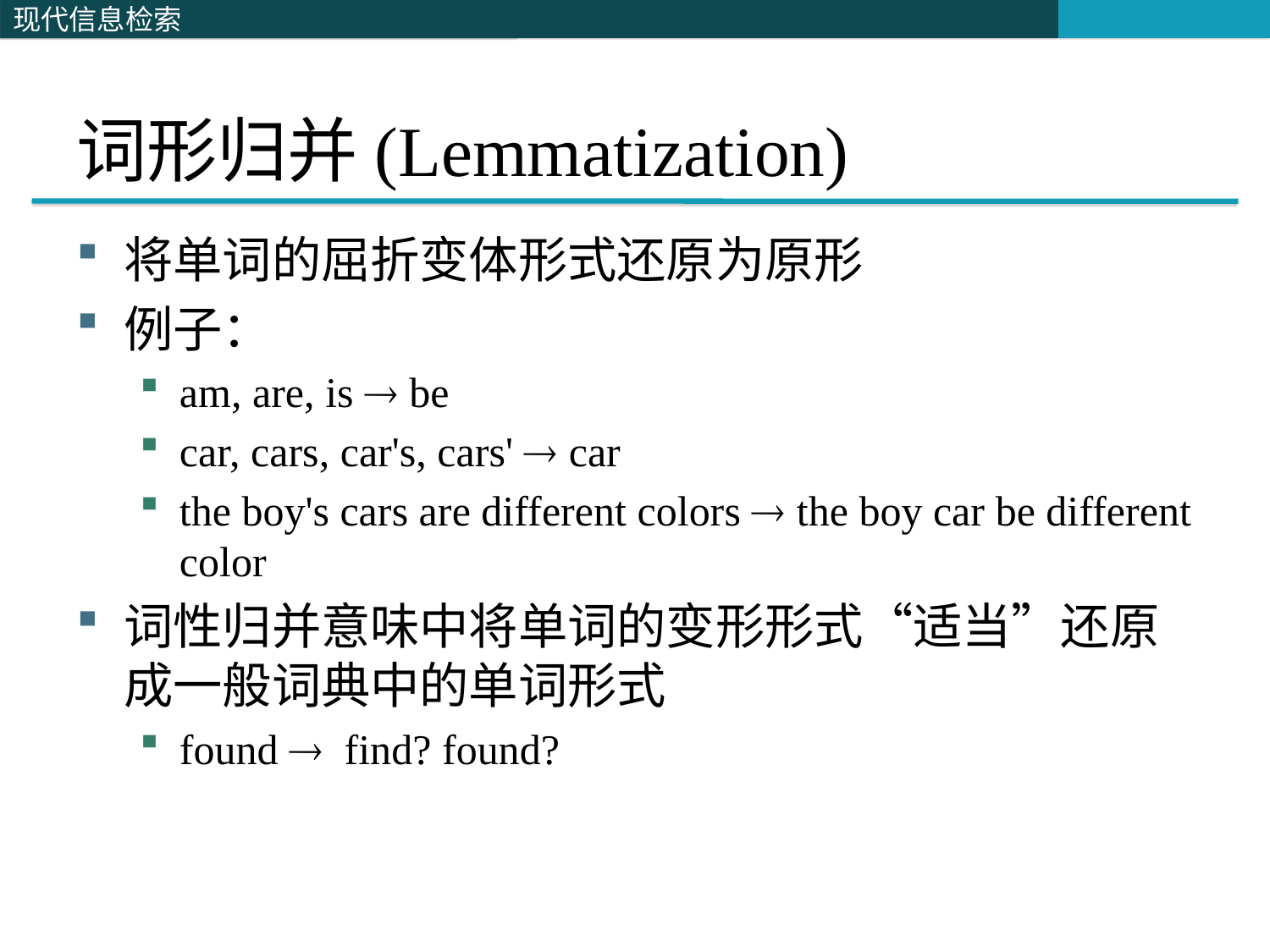

# 词形归并(Lemmatization)
将单词的屈折变体形式还原为原形
例子：
am, are, is → be
car, cars, car's, cars' → car
the boy's cars are different colors → the boy car be different color
词性归并意味中将单词的变形形式“适当”还原成一般词典中的单词形式
found →  find? found?